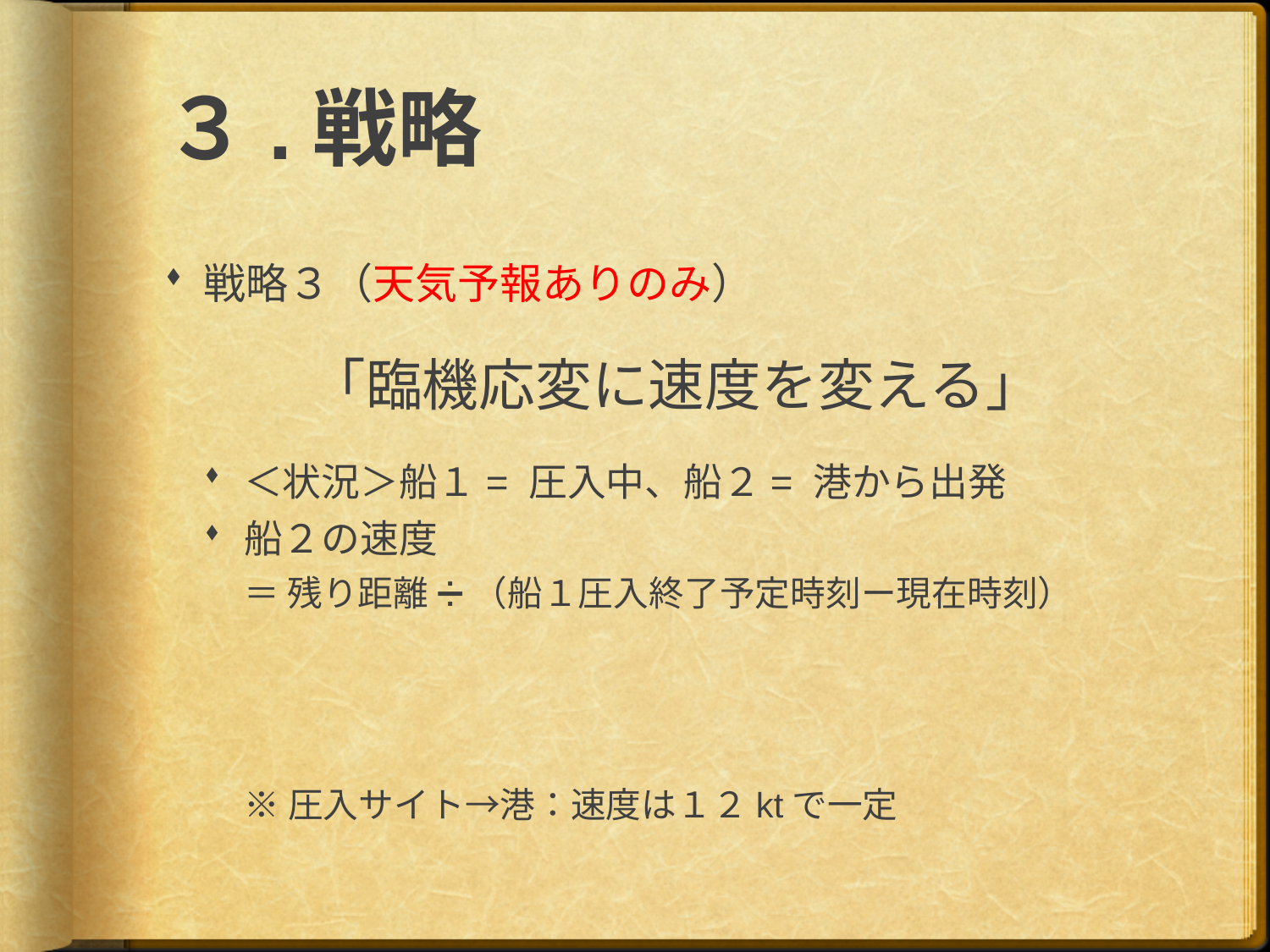

# ３.戦略
戦略３（天気予報ありのみ）

「臨機応変に速度を変える」

＜状況＞船１= 圧入中、船２= 港から出発
船２の速度
＝ 残り距離 ➗ （船１圧入終了予定時刻ー現在時刻）

※圧入サイト→港：速度は１２ktで一定